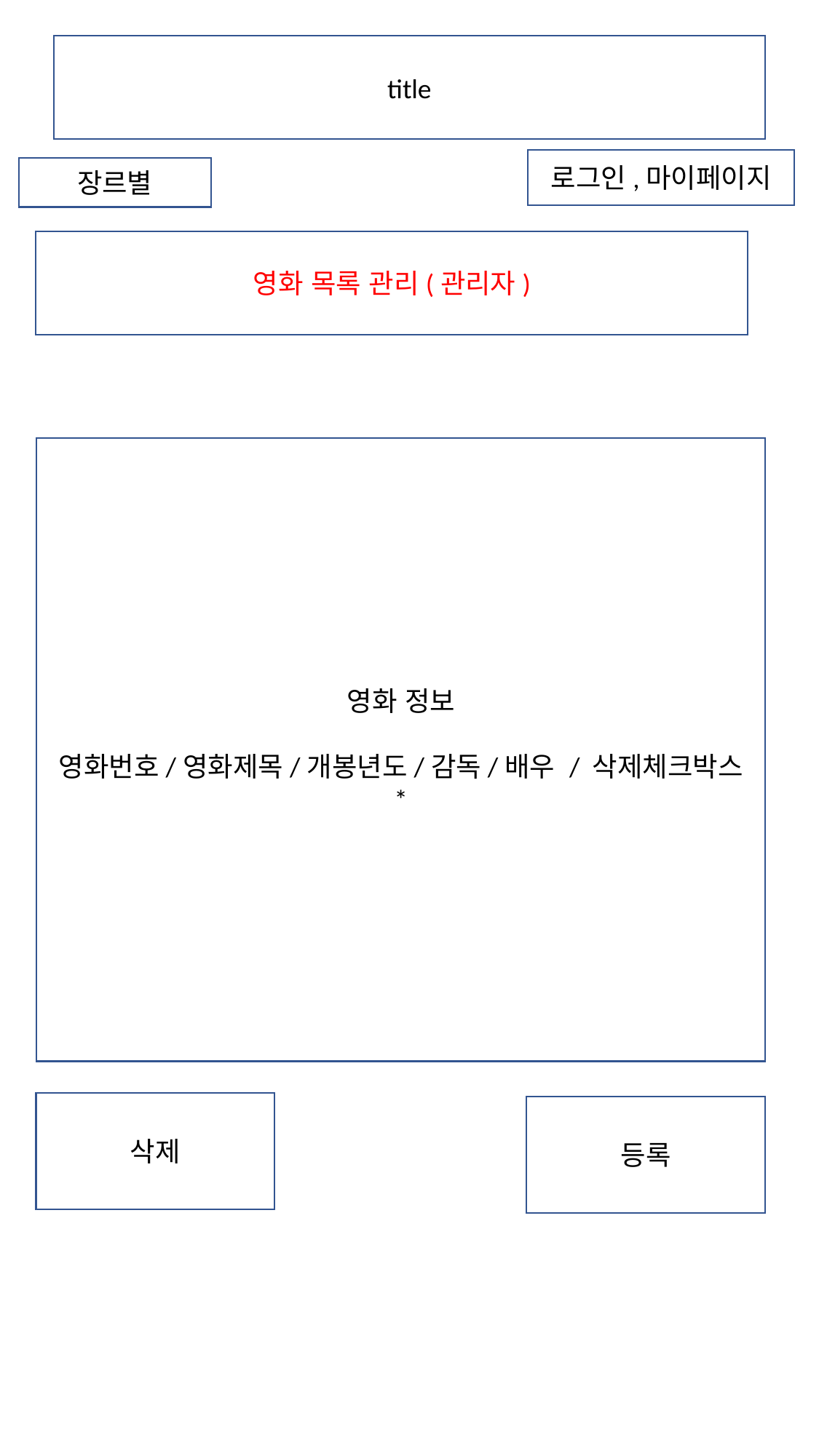

title
로그인,마이페이지
장르별
영화 목록 관리(관리자)
영화 정보

영화번호/영화제목/개봉년도/감독/배우 / 삭제체크박스
*
삭제
등록